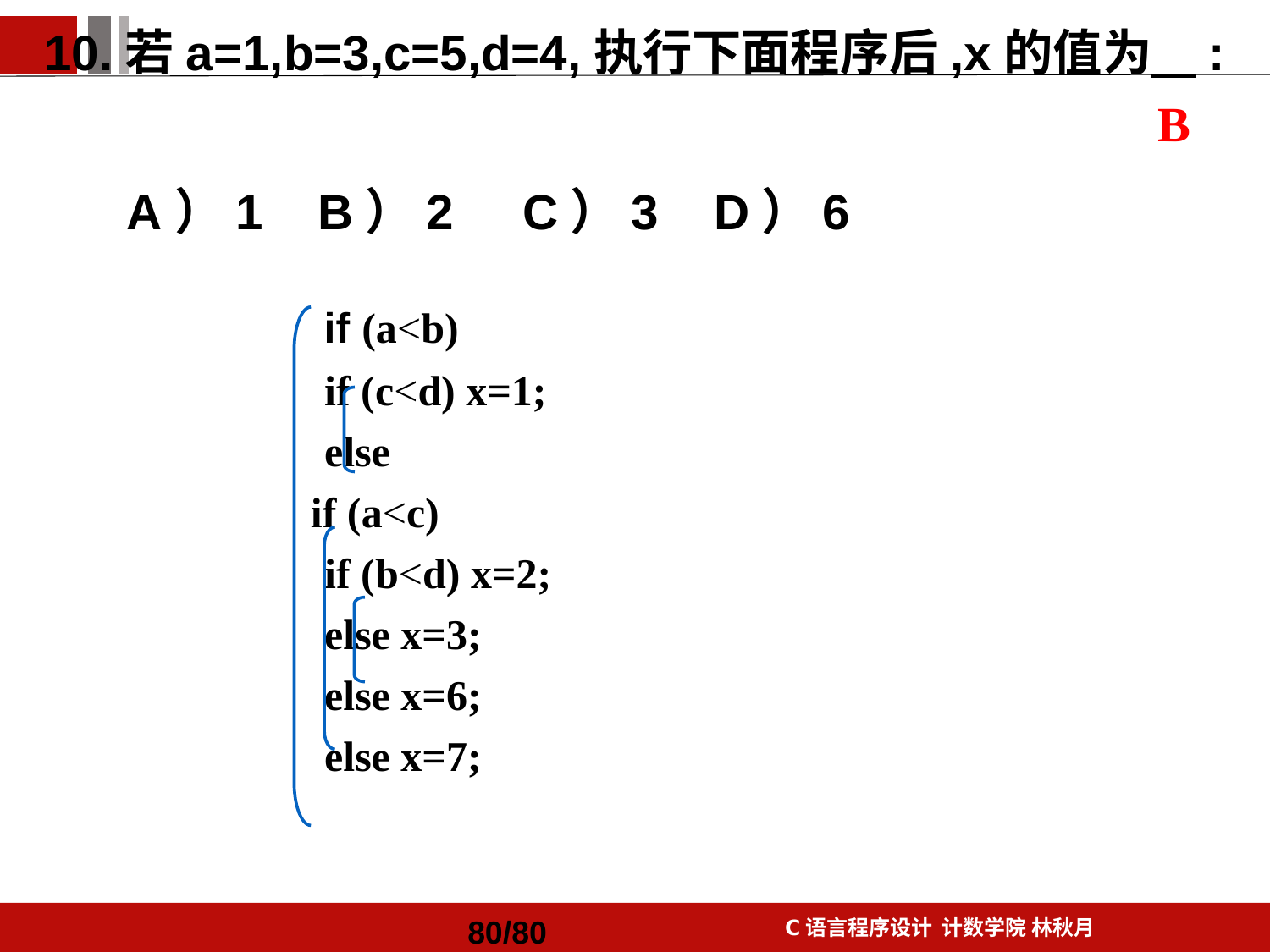

B
# 10.若a=1,b=3,c=5,d=4,执行下面程序后,x的值为    : A）1    B）2     C）3    D）6
　　             if (a<b)
　　                 if (c<d) x=1;
　　                 else
　                    if (a<c)
　　                 if (b<d) x=2;
　　                 else x=3;
　　                 else x=6;
　　                 else x=7;